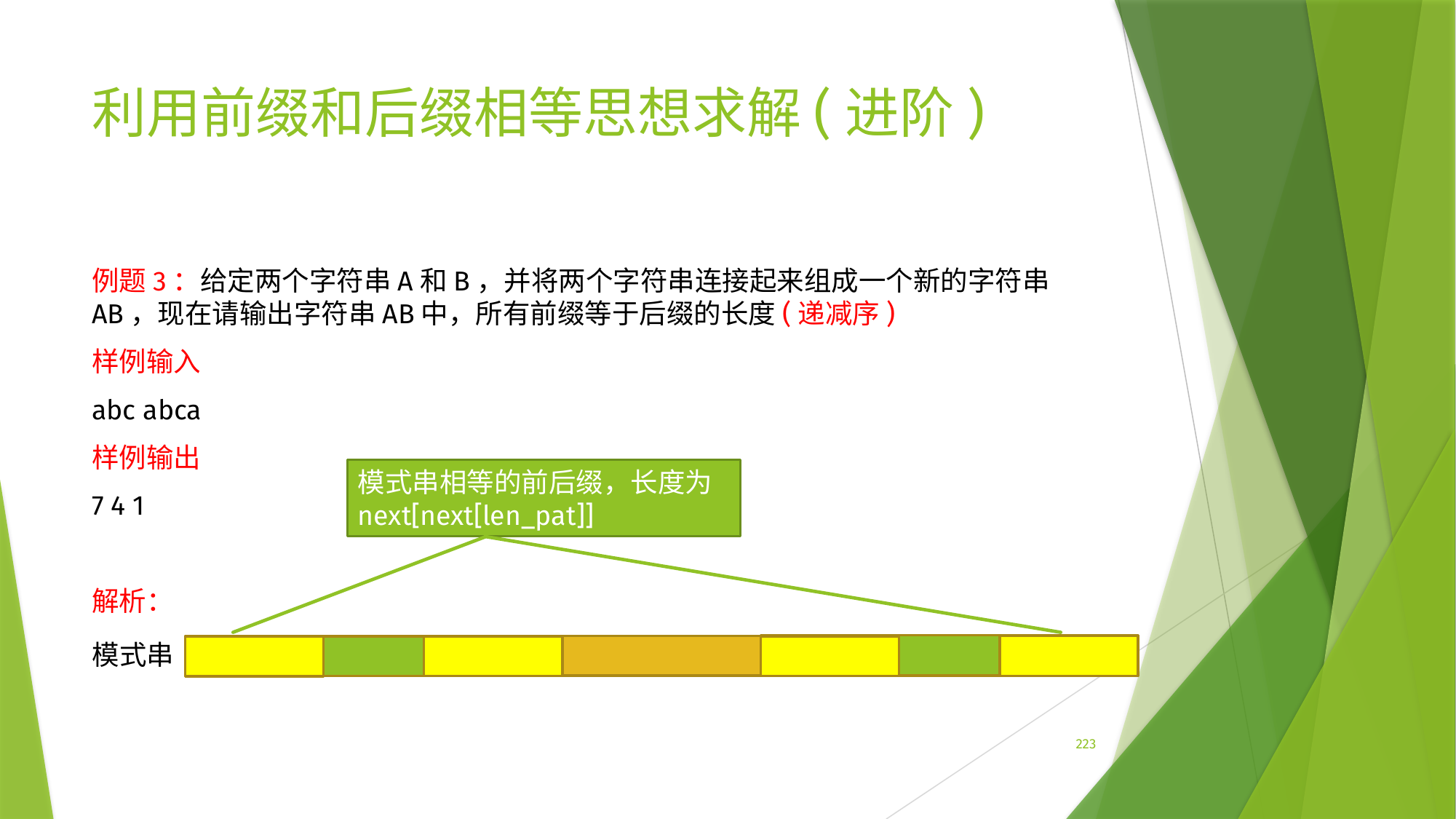

# 利用前缀和后缀相等思想求解(进阶)
例题3：给定两个字符串A和B，并将两个字符串连接起来组成一个新的字符串AB，现在请输出字符串AB中，所有前缀等于后缀的长度(递减序)
样例输入
abc abca
样例输出
7 4 1

解析：

模式串相等的前后缀，长度为next[next[len_pat]]
模式串

223